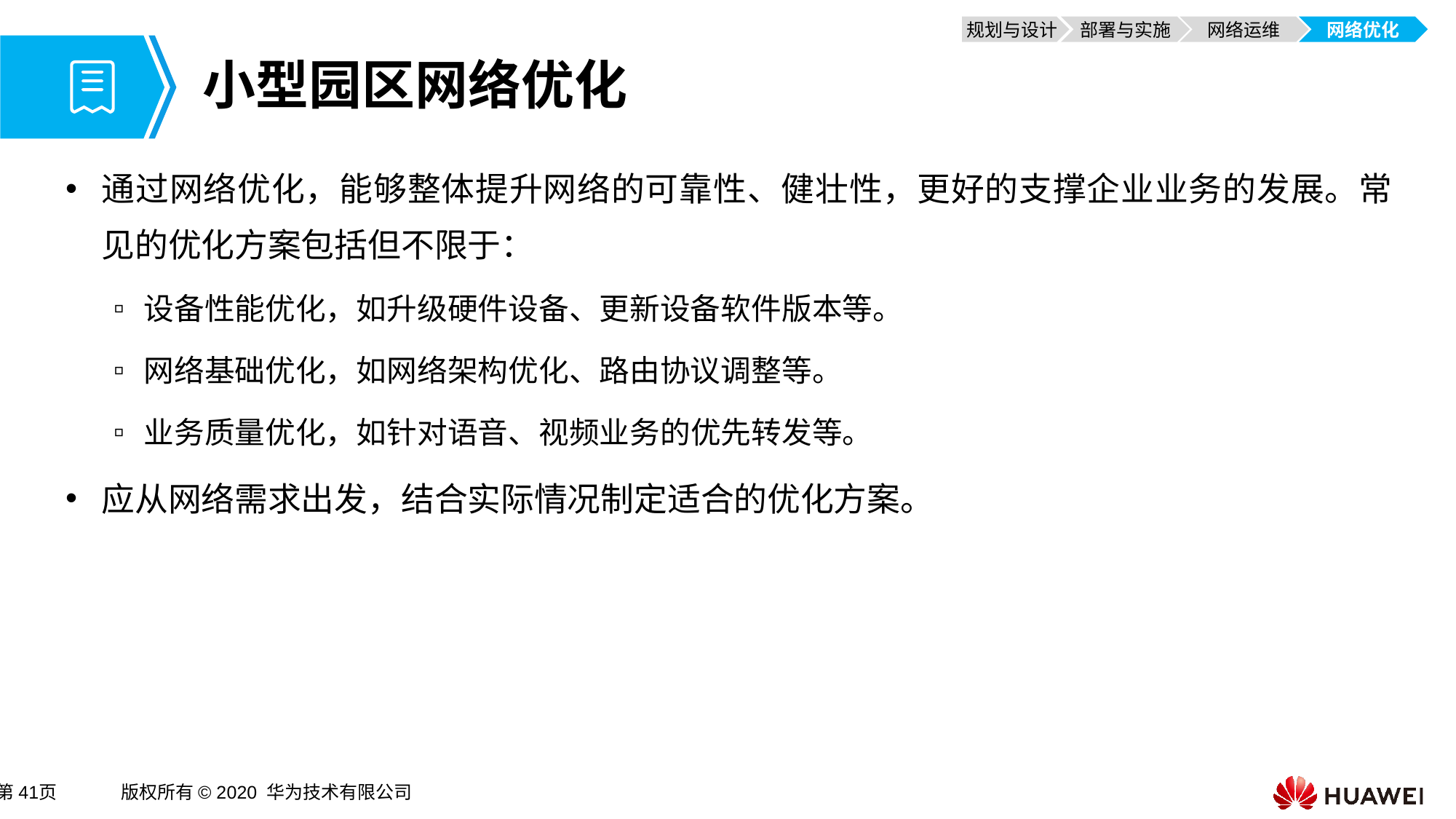

规划与设计
部署与实施
网络运维
网络优化
# 小型园区网络优化
通过网络优化，能够整体提升网络的可靠性、健壮性，更好的支撑企业业务的发展。常见的优化方案包括但不限于：
设备性能优化，如升级硬件设备、更新设备软件版本等。
网络基础优化，如网络架构优化、路由协议调整等。
业务质量优化，如针对语音、视频业务的优先转发等。
应从网络需求出发，结合实际情况制定适合的优化方案。